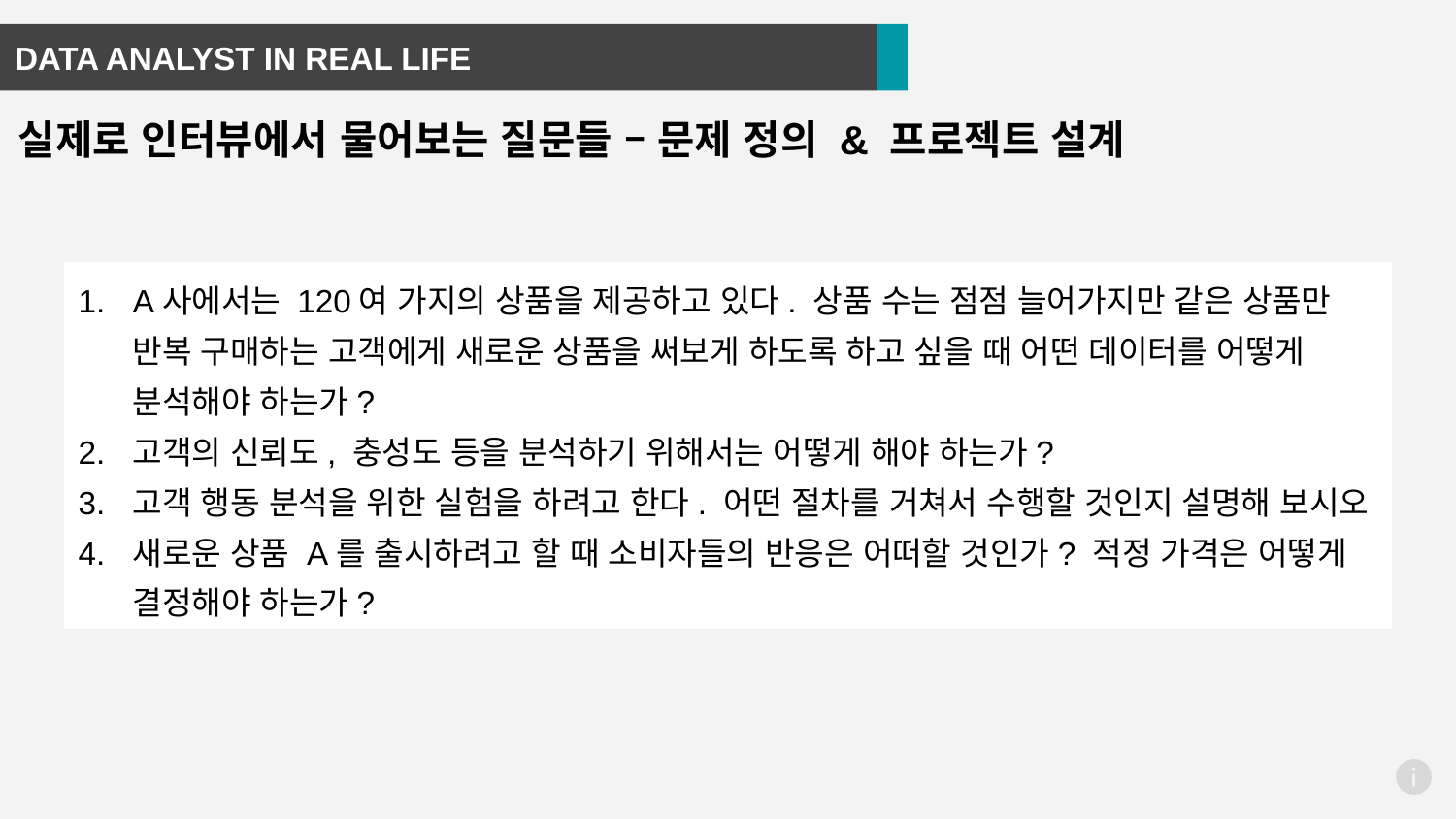

DATA ANALYST IN REAL LIFE

실제로 인터뷰에서 물어보는 질문들 – 문제 정의 & 프로젝트 설계
A사에서는 120여 가지의 상품을 제공하고 있다. 상품 수는 점점 늘어가지만 같은 상품만 반복 구매하는 고객에게 새로운 상품을 써보게 하도록 하고 싶을 때 어떤 데이터를 어떻게 분석해야 하는가?
고객의 신뢰도, 충성도 등을 분석하기 위해서는 어떻게 해야 하는가?
고객 행동 분석을 위한 실험을 하려고 한다. 어떤 절차를 거쳐서 수행할 것인지 설명해 보시오
새로운 상품 A를 출시하려고 할 때 소비자들의 반응은 어떠할 것인가? 적정 가격은 어떻게 결정해야 하는가?